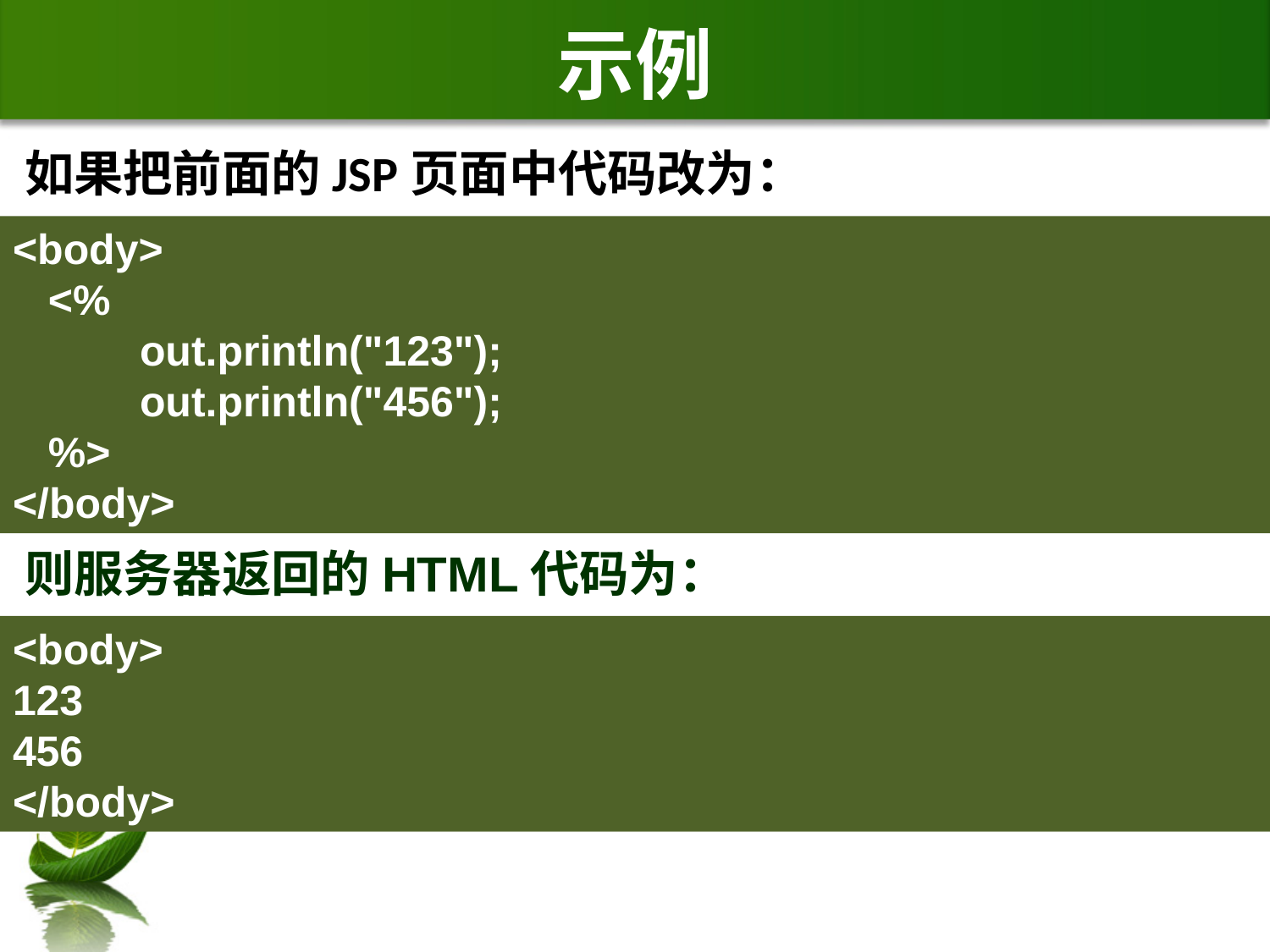

# 示例
如果把前面的JSP页面中代码改为：
<body>
   <%
	out.println("123");
	out.println("456");
   %>
</body>
则服务器返回的HTML代码为：
<body>
123
456
</body>